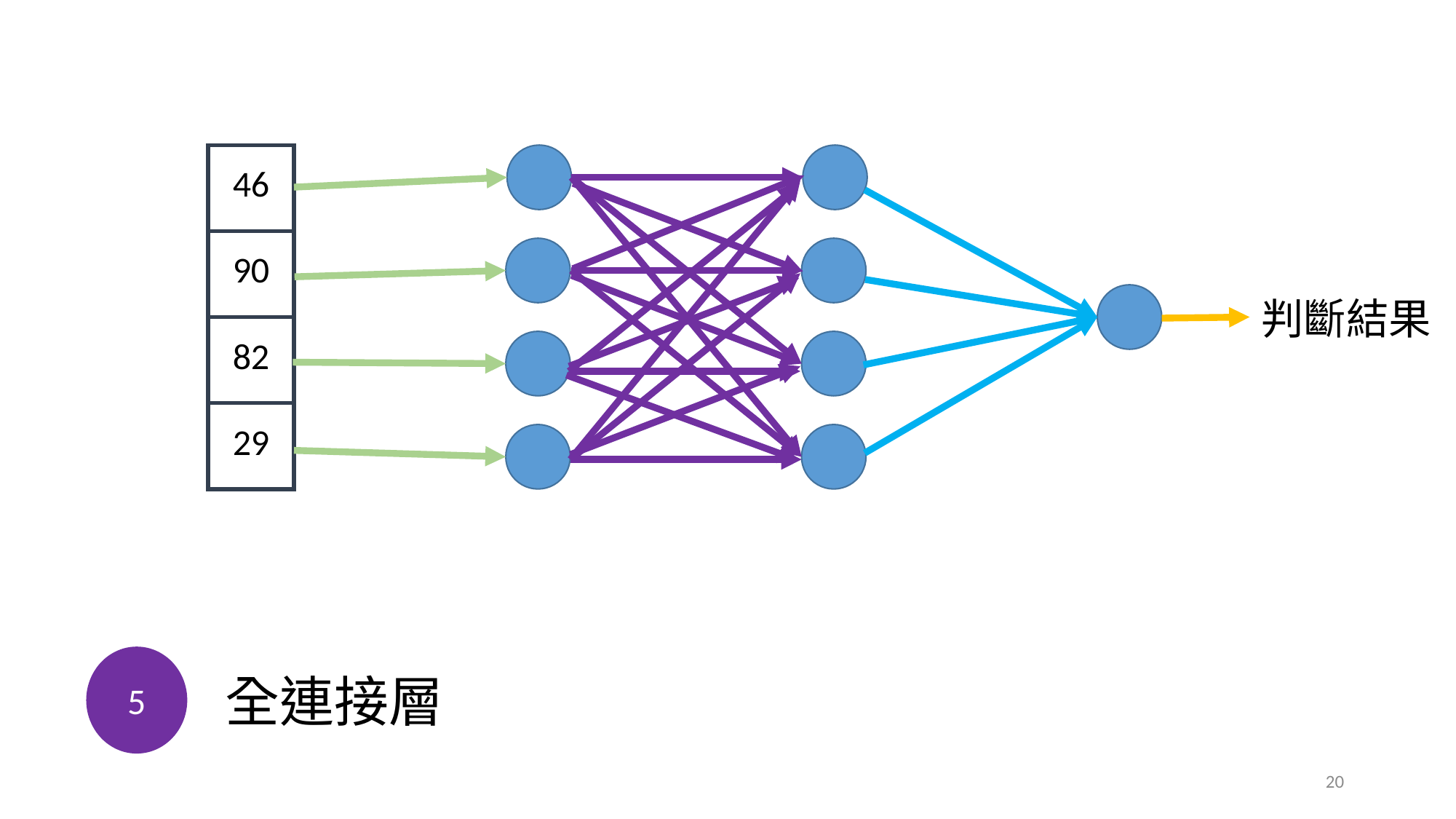

| 46 |
| --- |
| 90 |
| 82 |
| 29 |

判斷結果

5
全連接層
20